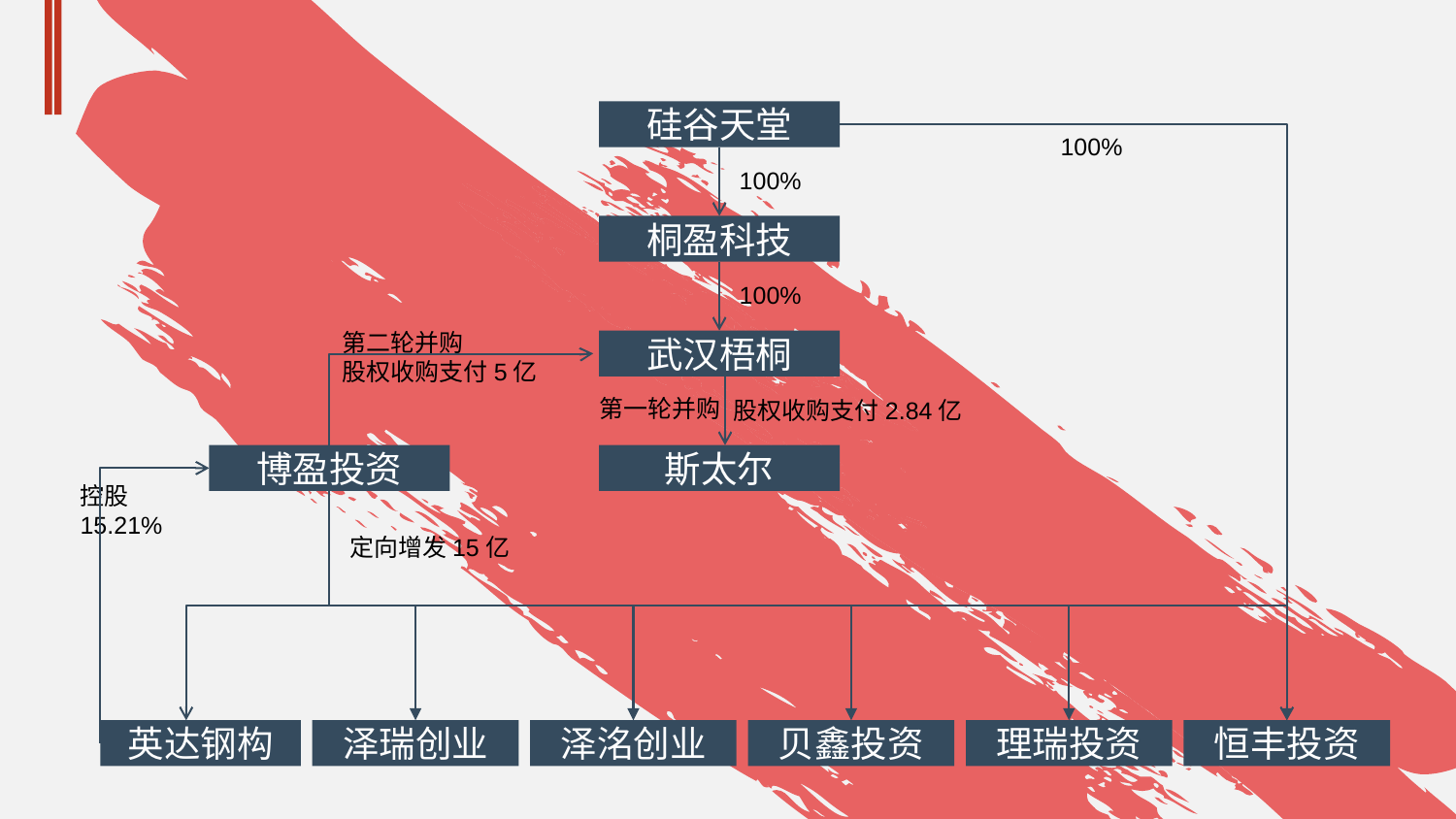

硅谷天堂
100%
100%
桐盈科技
100%
第二轮并购
股权收购支付5亿
武汉梧桐
第一轮并购
股权收购支付2.84亿
博盈投资
斯太尔
控股15.21%
定向增发15亿
英达钢构
泽瑞创业
泽洺创业
贝鑫投资
理瑞投资
恒丰投资